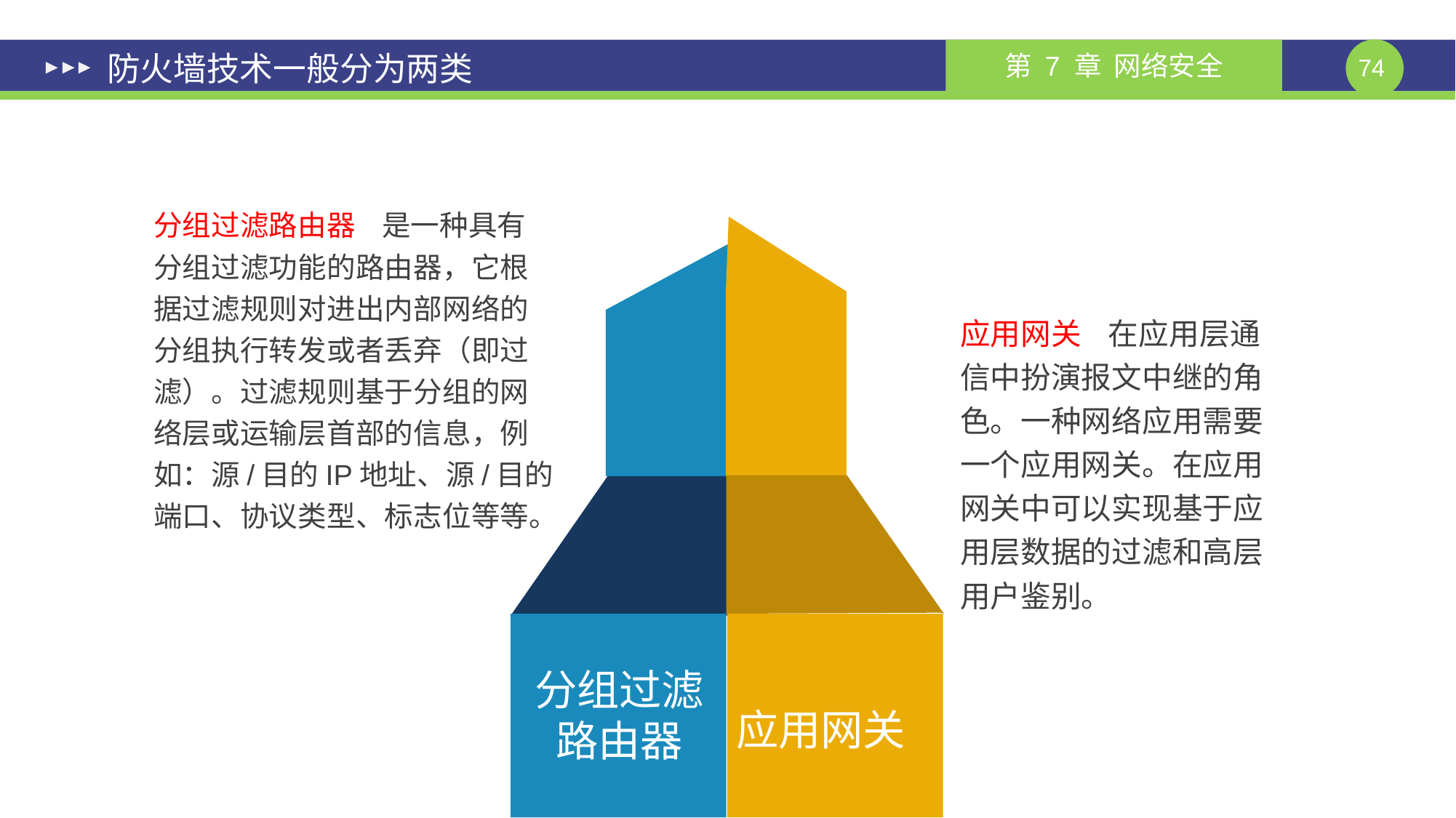

# 防火墙技术一般分为两类
分组过滤路由器    是一种具有分组过滤功能的路由器，它根据过滤规则对进出内部网络的分组执行转发或者丢弃（即过滤）。过滤规则基于分组的网络层或运输层首部的信息，例如：源/目的IP地址、源/目的端口、协议类型、标志位等等。

应用网关    在应用层通信中扮演报文中继的角色。一种网络应用需要一个应用网关。在应用网关中可以实现基于应用层数据的过滤和高层用户鉴别。

分组过滤路由器
应用网关
课件制作人：谢钧  谢希仁